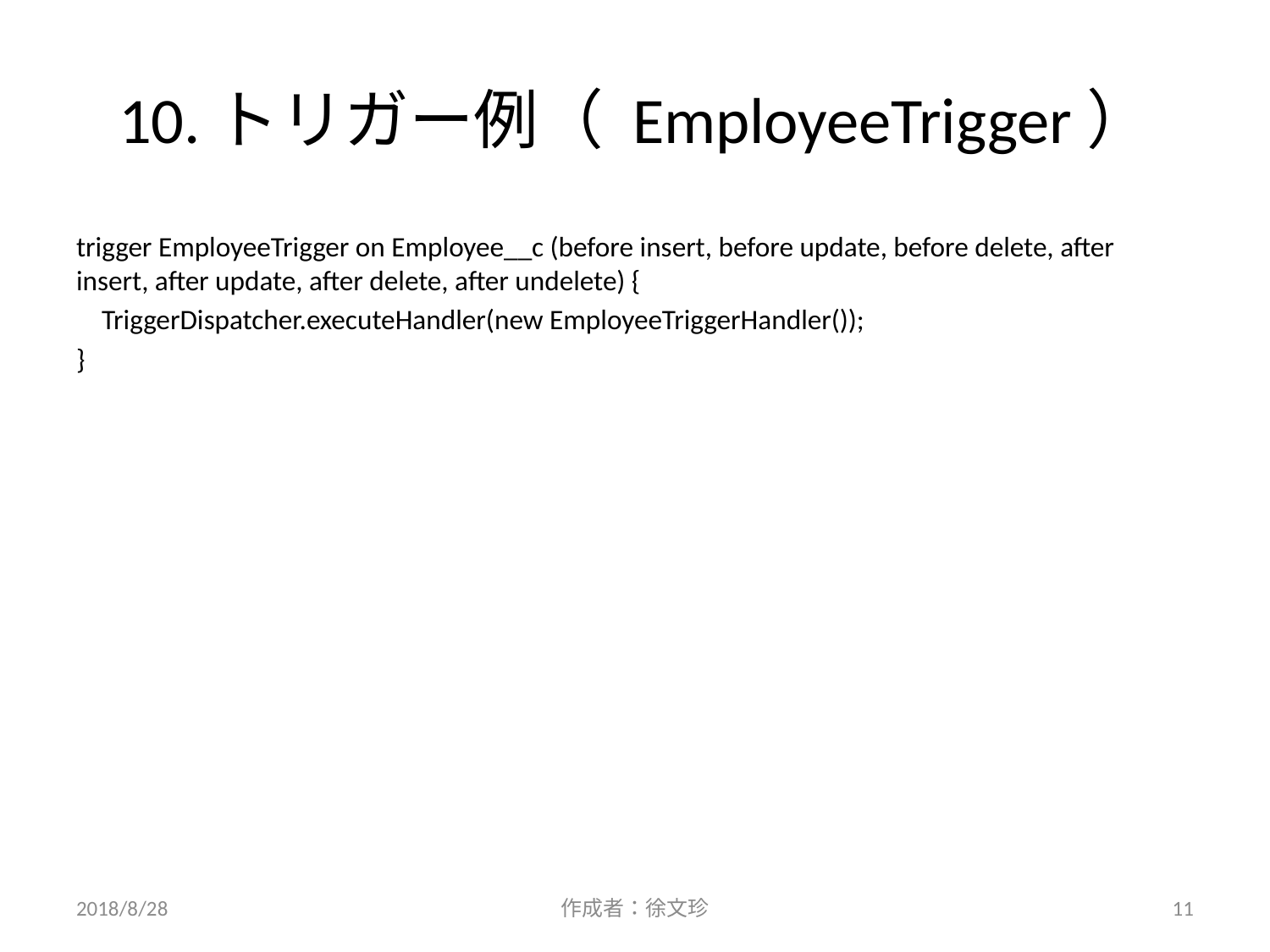

# 10.トリガー例（ EmployeeTrigger）
trigger EmployeeTrigger on Employee__c (before insert, before update, before delete, after insert, after update, after delete, after undelete) {
    TriggerDispatcher.executeHandler(new EmployeeTriggerHandler());
}
2018/8/28
作成者：徐文珍
11